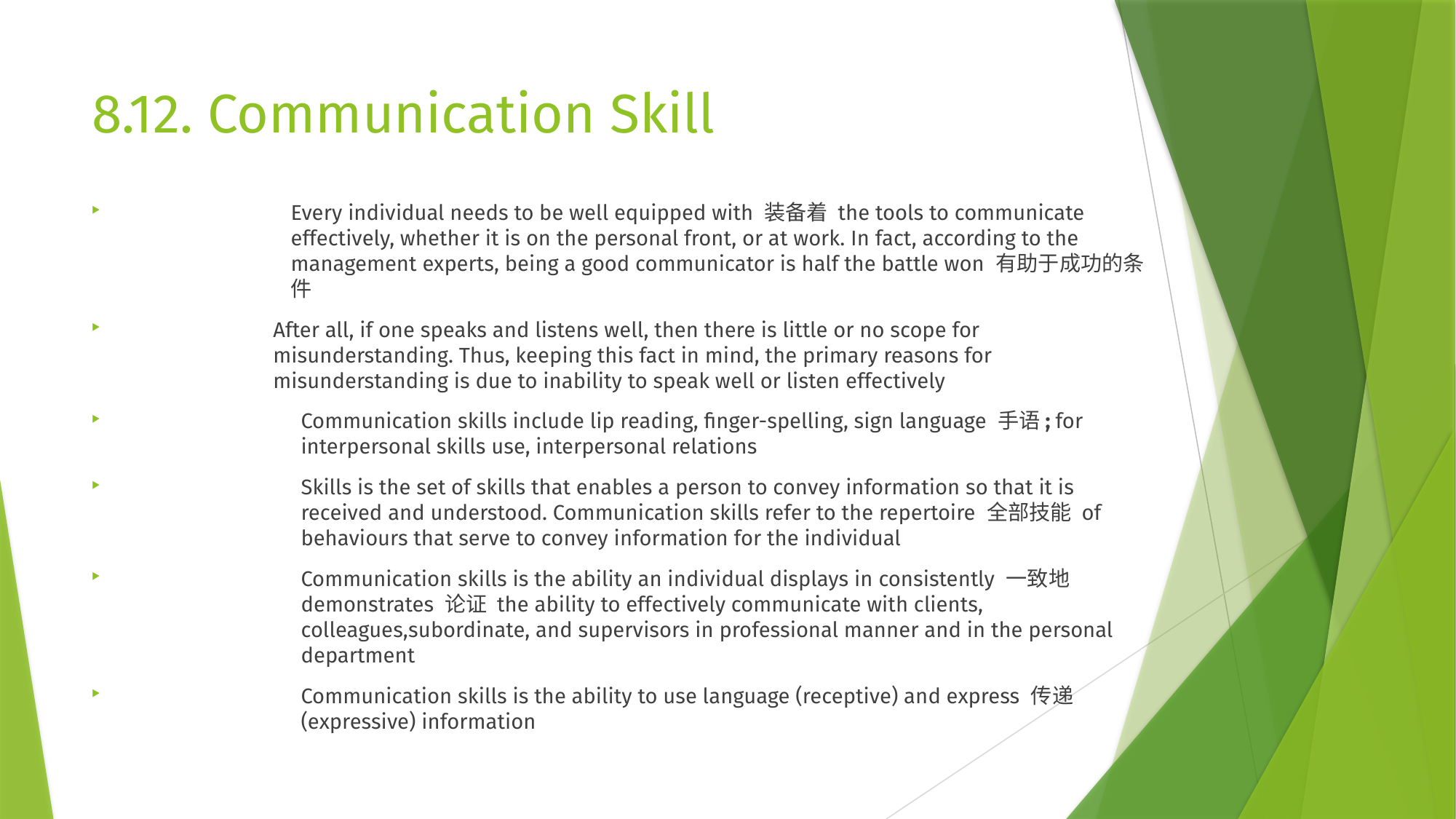

# 8.12. Communication Skill
Every individual needs to be well equipped with 装备着 the tools to communicate effectively, whether it is on the personal front, or at work. In fact, according to the management experts, being a good communicator is half the battle won 有助于成功的条件
After all, if one speaks and listens well, then there is little or no scope for misunderstanding. Thus, keeping this fact in mind, the primary reasons for misunderstanding is due to inability to speak well or listen effectively
Communication skills include lip reading, finger-spelling, sign language 手语; for interpersonal skills use, interpersonal relations
Skills is the set of skills that enables a person to convey information so that it is received and understood. Communication skills refer to the repertoire 全部技能 of behaviours that serve to convey information for the individual
Communication skills is the ability an individual displays in consistently 一致地 demonstrates 论证 the ability to effectively communicate with clients, colleagues,subordinate, and supervisors in professional manner and in the personal department
Communication skills is the ability to use language (receptive) and express 传递 (expressive) information